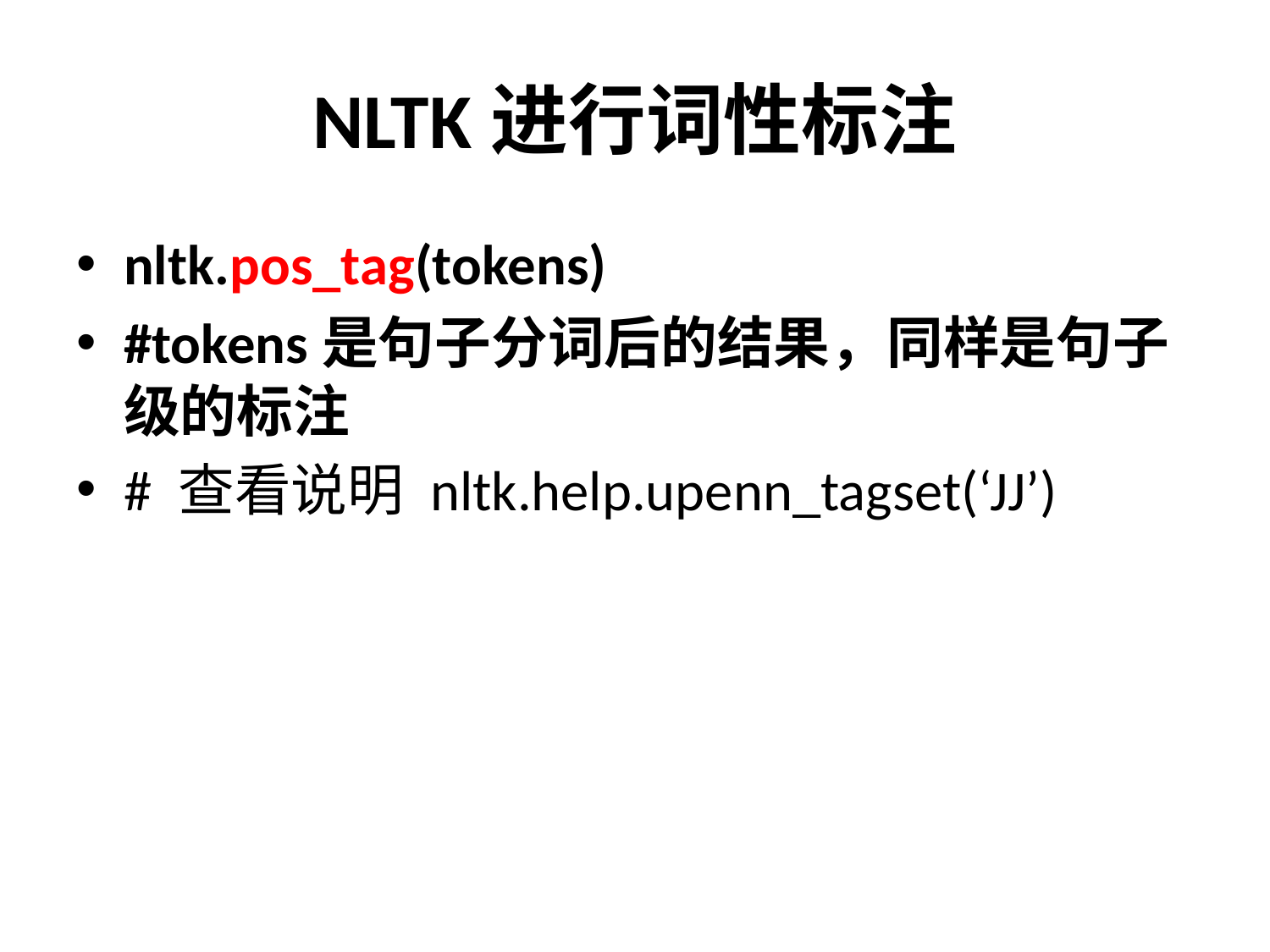

# NLTK进行词性标注
nltk.pos_tag(tokens)
#tokens是句子分词后的结果，同样是句子级的标注
# 查看说明 nltk.help.upenn_tagset(‘JJ’)